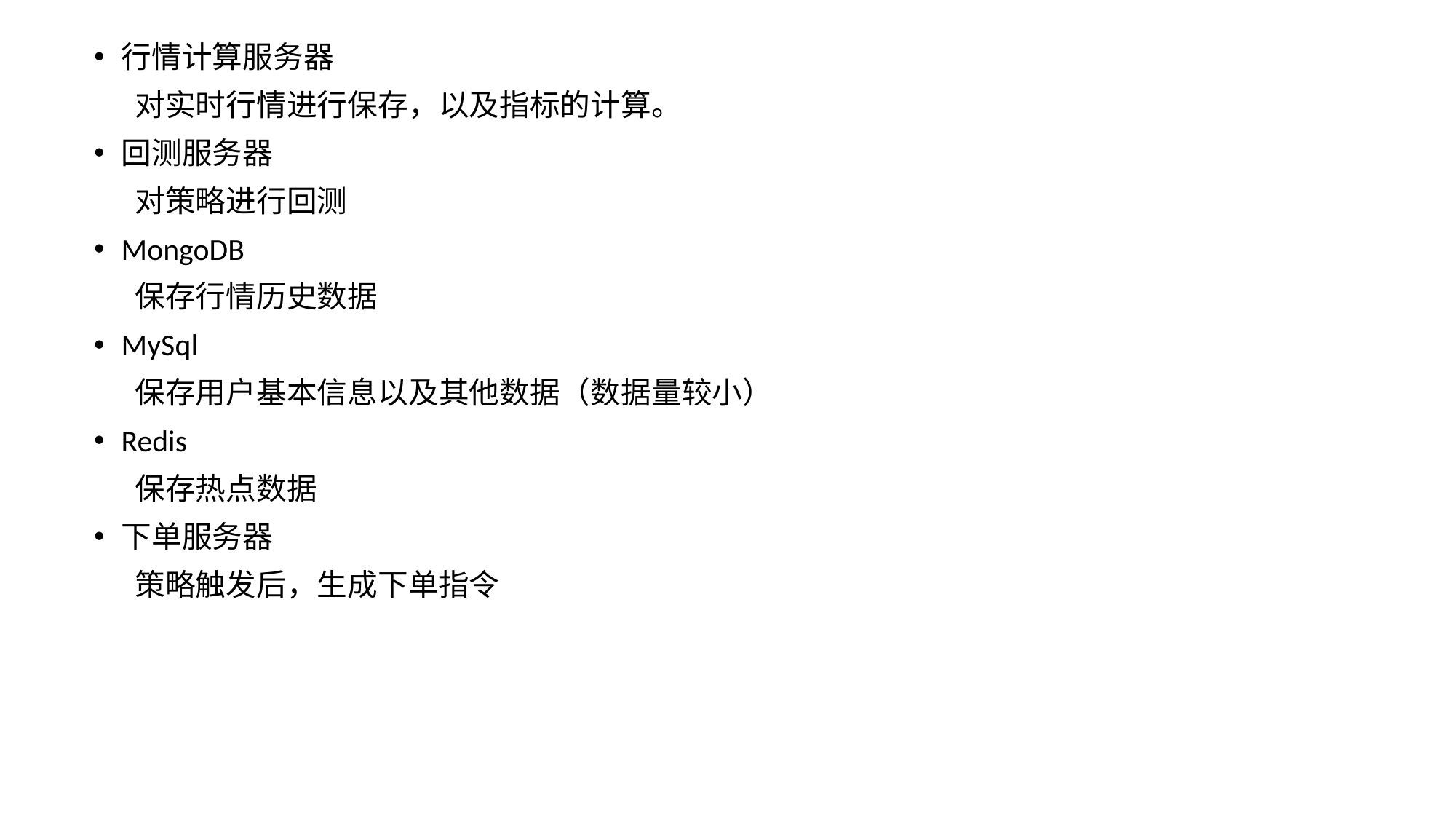

行情计算服务器
     对实时行情进行保存，以及指标的计算。
回测服务器
     对策略进行回测
MongoDB
     保存行情历史数据
MySql
     保存用户基本信息以及其他数据（数据量较小）
Redis
     保存热点数据
下单服务器
     策略触发后，生成下单指令